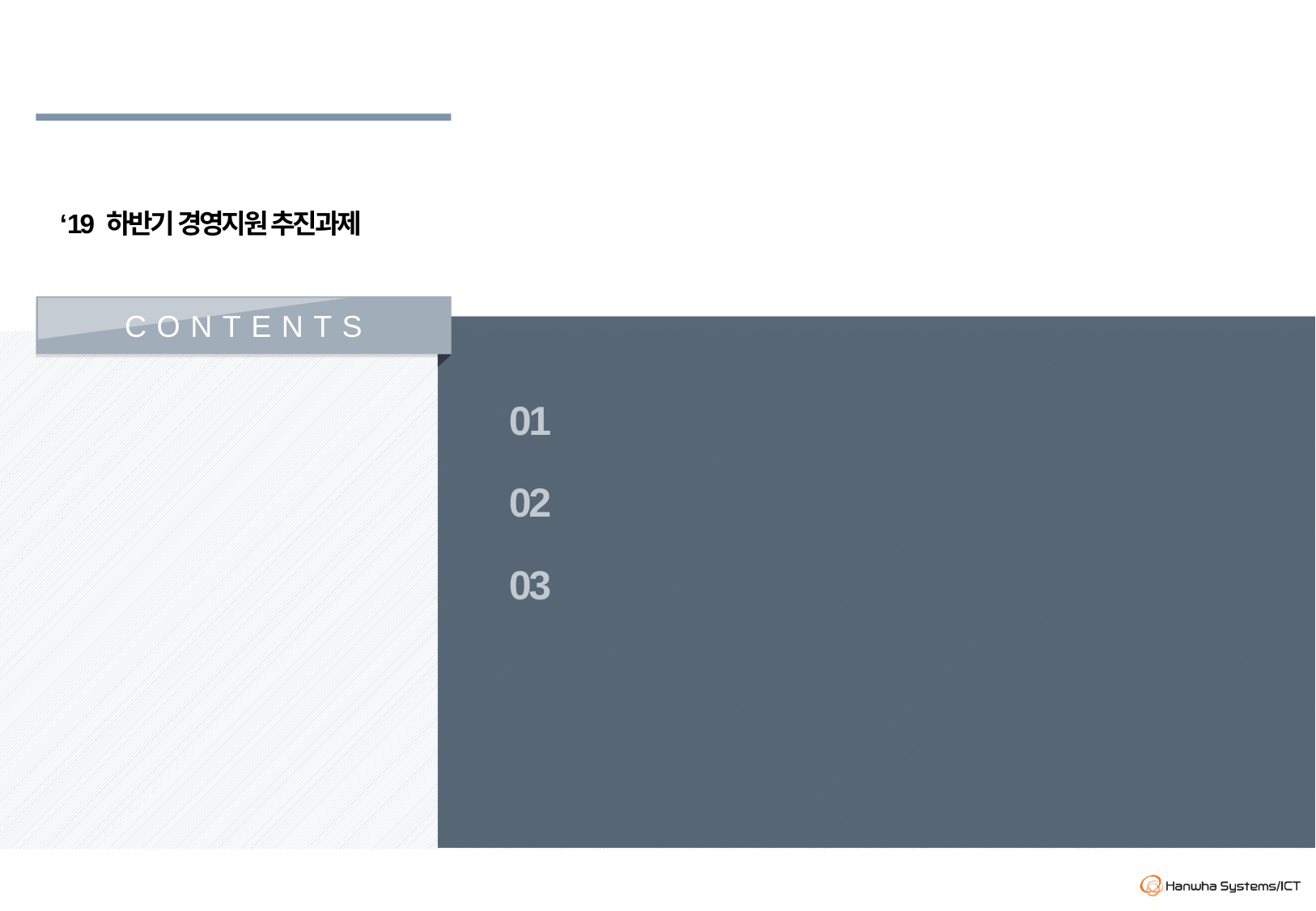

01
서비스 헬스 체크 자동화
02
표준관리 ChartFX 대체
03
기타 검토과제